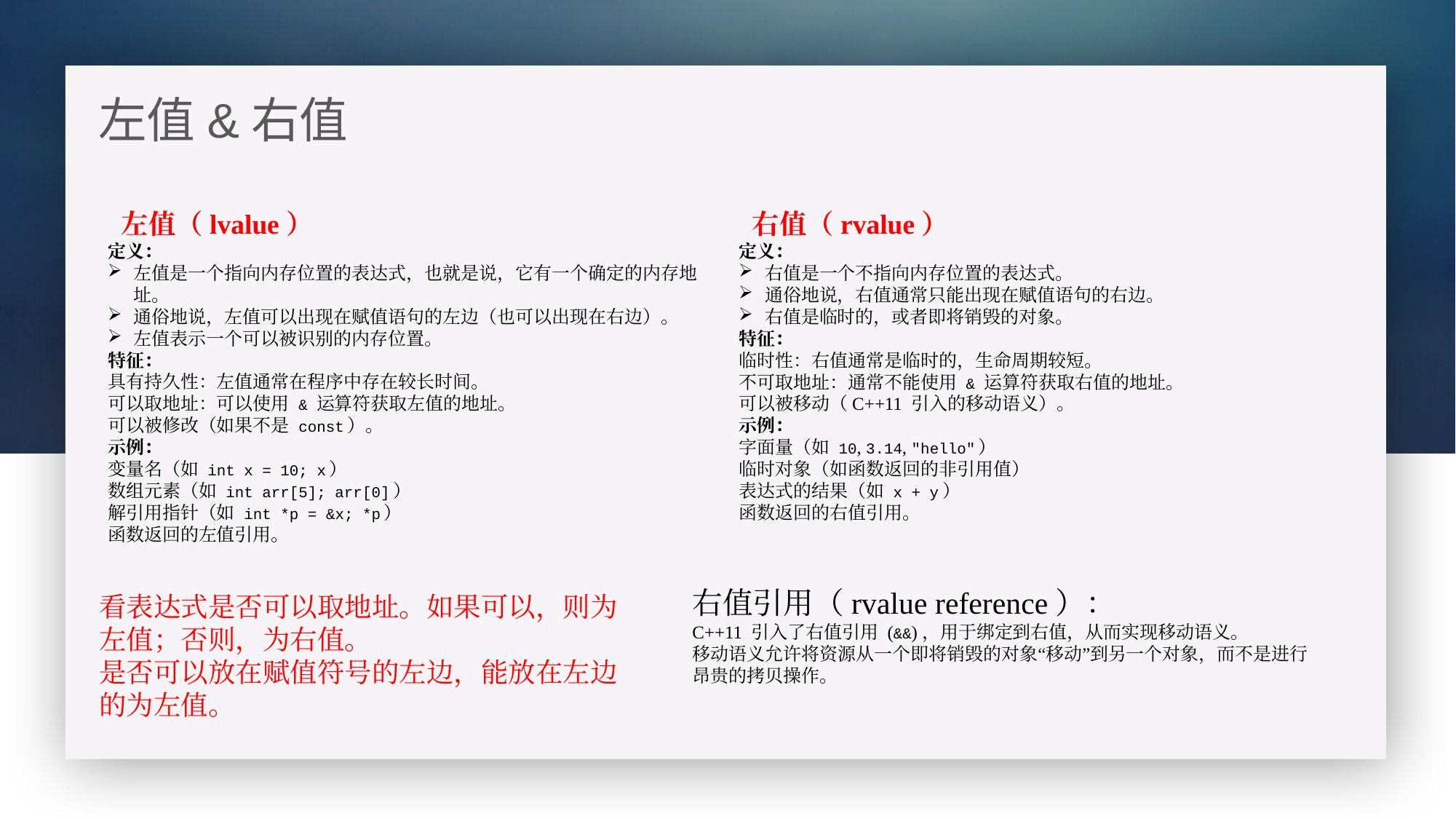

左值&右值

 左值（lvalue）
定义：
左值是一个指向内存位置的表达式，也就是说，它有一个确定的内存地址。
通俗地说，左值可以出现在赋值语句的左边（也可以出现在右边）。
左值表示一个可以被识别的内存位置。
特征：
具有持久性：左值通常在程序中存在较长时间。
可以取地址：可以使用 & 运算符获取左值的地址。
可以被修改（如果不是 const）。
示例：
变量名（如 int x = 10; x）
数组元素（如 int arr[5]; arr[0]）
解引用指针（如 int *p = &x; *p）
函数返回的左值引用。
 右值（rvalue）
定义：
右值是一个不指向内存位置的表达式。
通俗地说，右值通常只能出现在赋值语句的右边。
右值是临时的，或者即将销毁的对象。
特征：
临时性：右值通常是临时的，生命周期较短。
不可取地址：通常不能使用 & 运算符获取右值的地址。
可以被移动（C++11 引入的移动语义）。
示例：
字面量（如 10, 3.14, "hello"）
临时对象（如函数返回的非引用值）
表达式的结果（如 x + y）
函数返回的右值引用。
右值引用（rvalue reference）：
C++11 引入了右值引用 (&&)，用于绑定到右值，从而实现移动语义。
移动语义允许将资源从一个即将销毁的对象“移动”到另一个对象，而不是进行昂贵的拷贝操作。
看表达式是否可以取地址。如果可以，则为左值；否则，为右值。
是否可以放在赋值符号的左边，能放在左边的为左值。